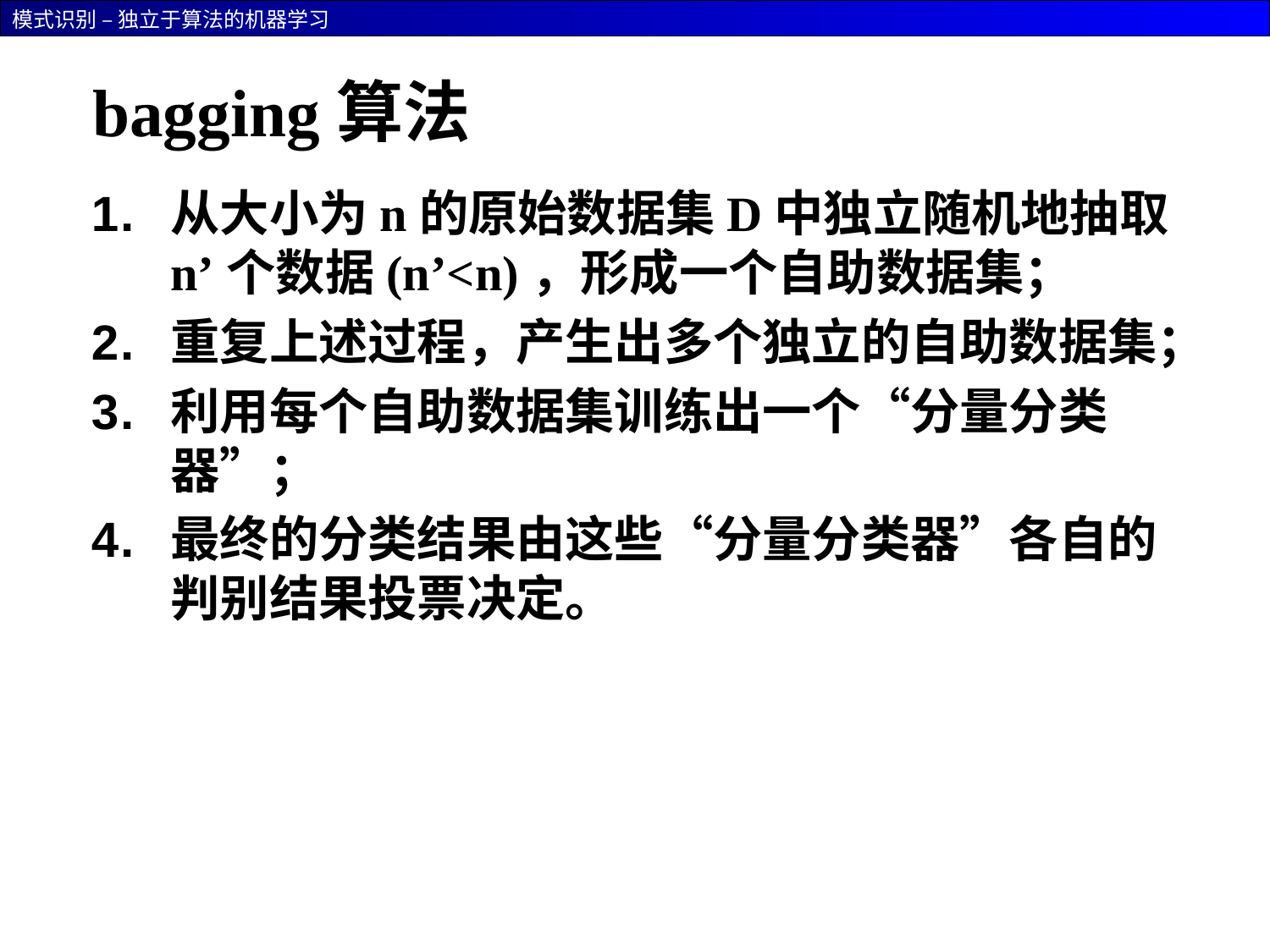

# bagging算法
从大小为n的原始数据集D中独立随机地抽取n’个数据(n’<n)，形成一个自助数据集；
重复上述过程，产生出多个独立的自助数据集；
利用每个自助数据集训练出一个“分量分类器”；
最终的分类结果由这些“分量分类器”各自的判别结果投票决定。